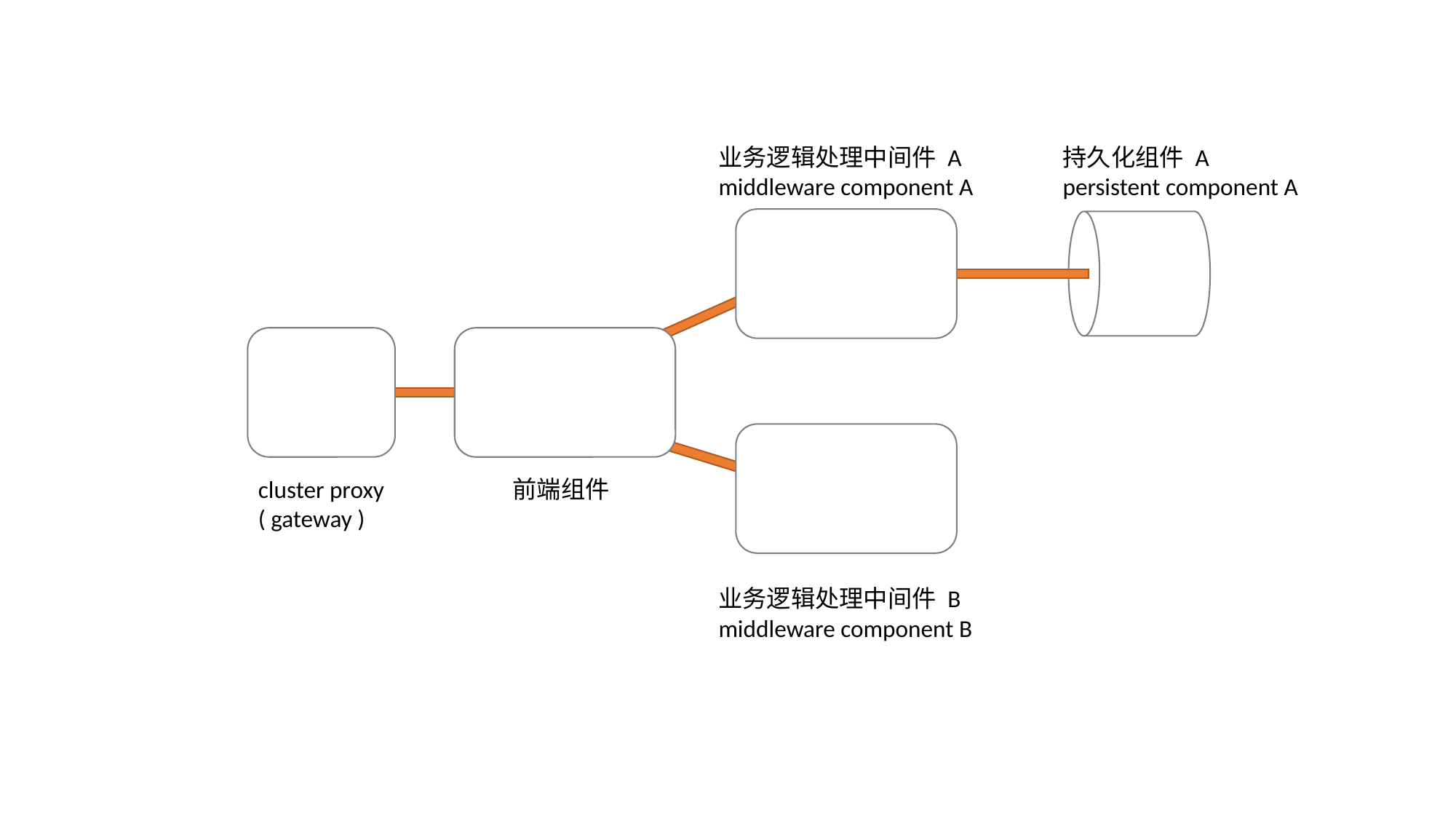

业务逻辑处理中间件 A
middleware component A
持久化组件 A
persistent component A

前端组件
cluster proxy
( gateway )
业务逻辑处理中间件 B
middleware component B